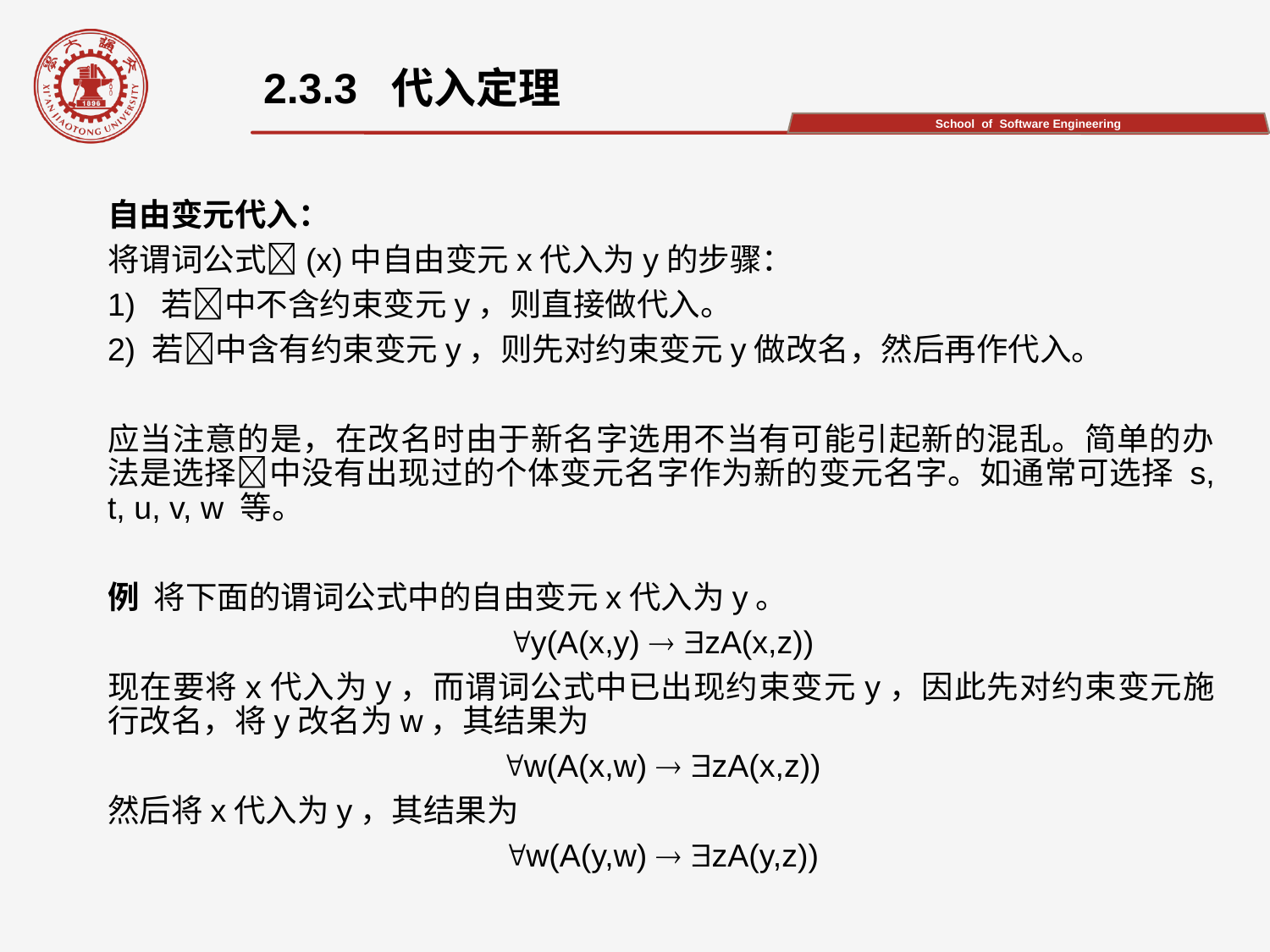

2.3.3  代入定理

自由变元代入：
将谓词公式α(x)中自由变元x代入为y的步骤：
1)  若α中不含约束变元y，则直接做代入。
2) 若α中含有约束变元y，则先对约束变元y做改名，然后再作代入。

应当注意的是，在改名时由于新名字选用不当有可能引起新的混乱。简单的办法是选择α中没有出现过的个体变元名字作为新的变元名字。如通常可选择 s, t, u, v, w 等。

例  将下面的谓词公式中的自由变元x代入为y。
∀y(A(x,y) → ∃zA(x,z))
现在要将x代入为y，而谓词公式中已出现约束变元y，因此先对约束变元施行改名，将y改名为w，其结果为
∀w(A(x,w) → ∃zA(x,z))
然后将x代入为y，其结果为
∀w(A(y,w) → ∃zA(y,z))